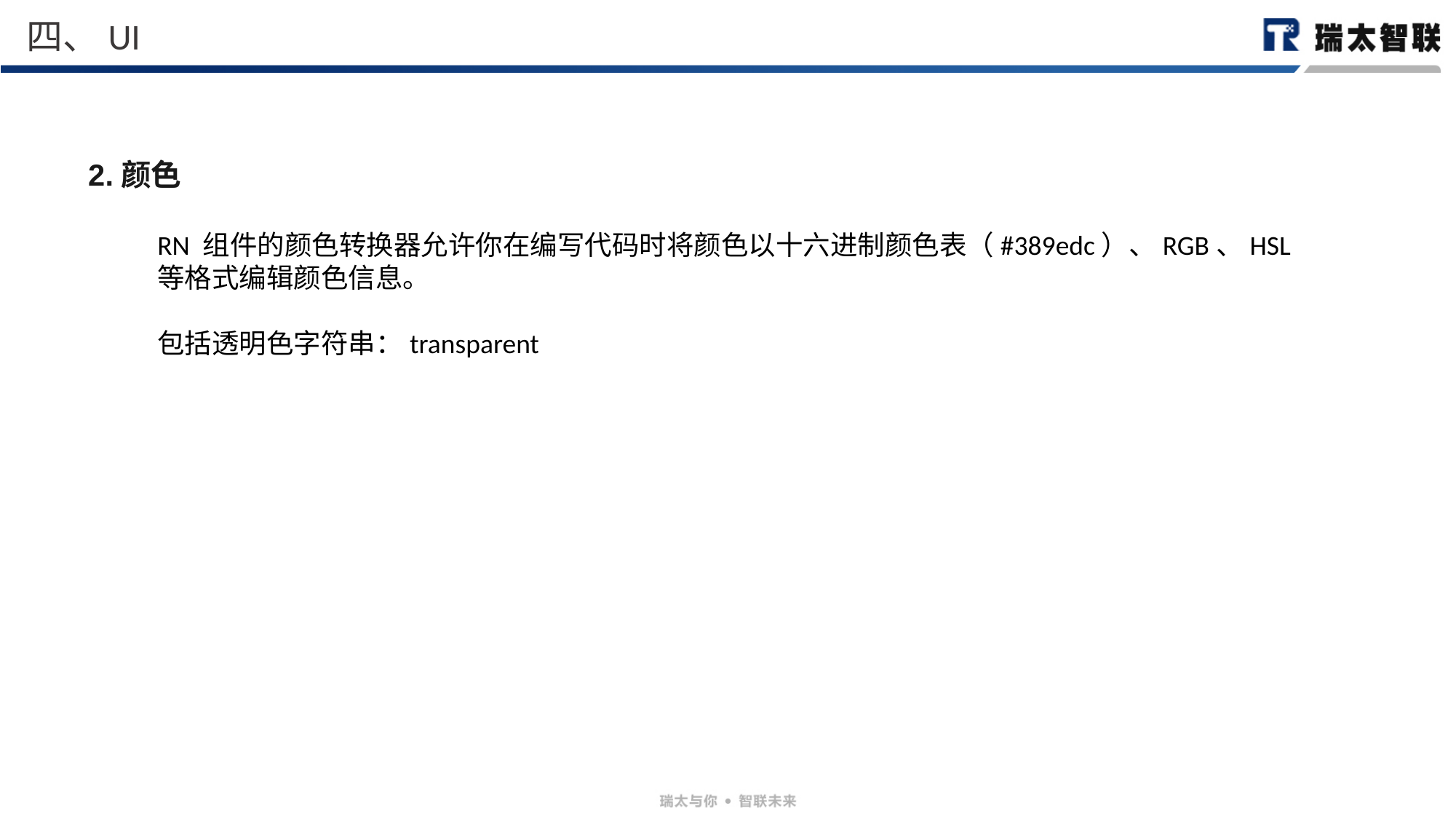

四、UI
2.颜色
RN 组件的颜色转换器允许你在编写代码时将颜色以十六进制颜色表（#389edc）、RGB、HSL等格式编辑颜色信息。

包括透明色字符串：transparent